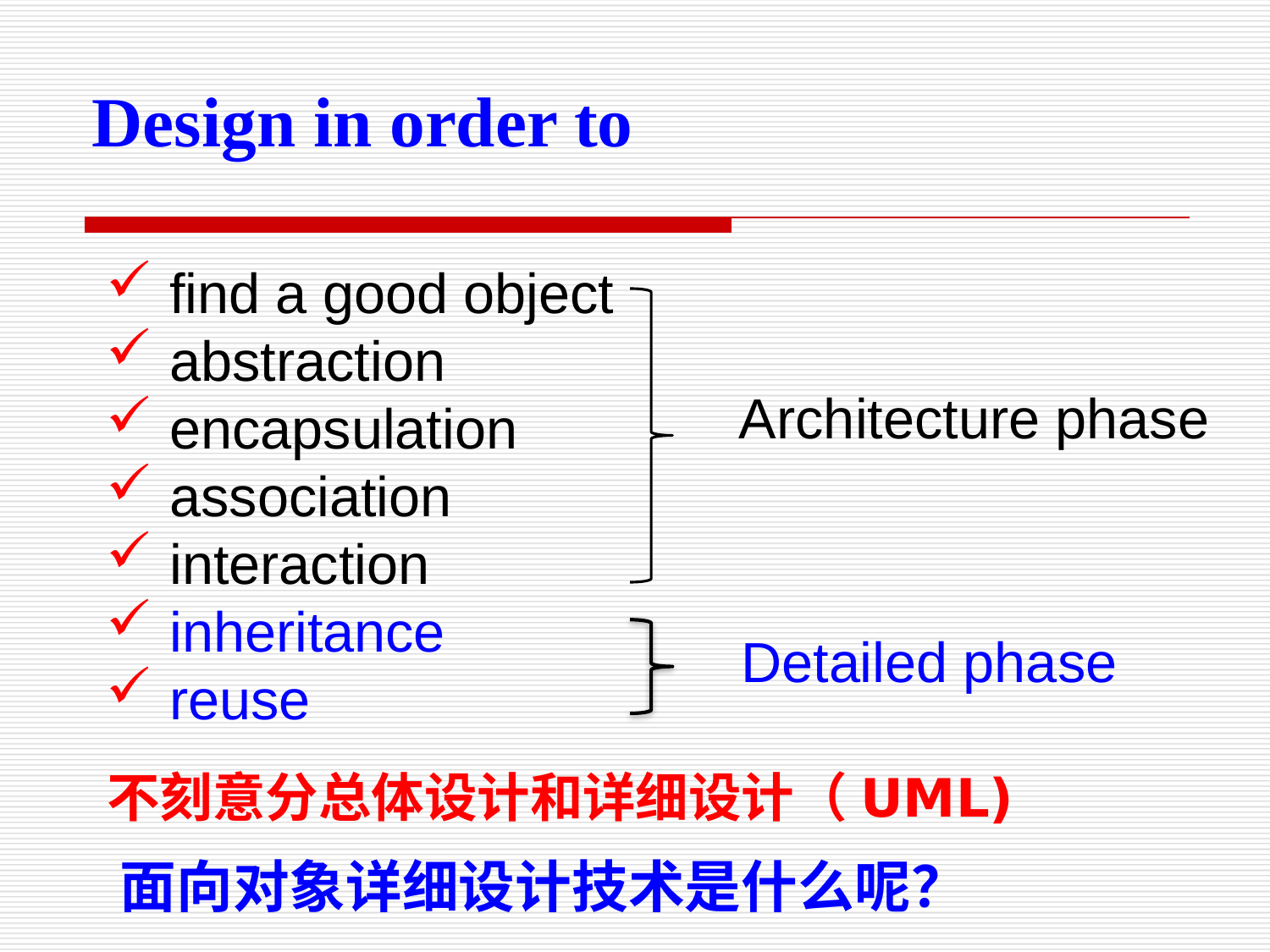

Design in order to
find a good object
abstraction
encapsulation
association
interaction
inheritance
reuse

Architecture phase

Detailed phase
不刻意分总体设计和详细设计（UML)
面向对象详细设计技术是什么呢？